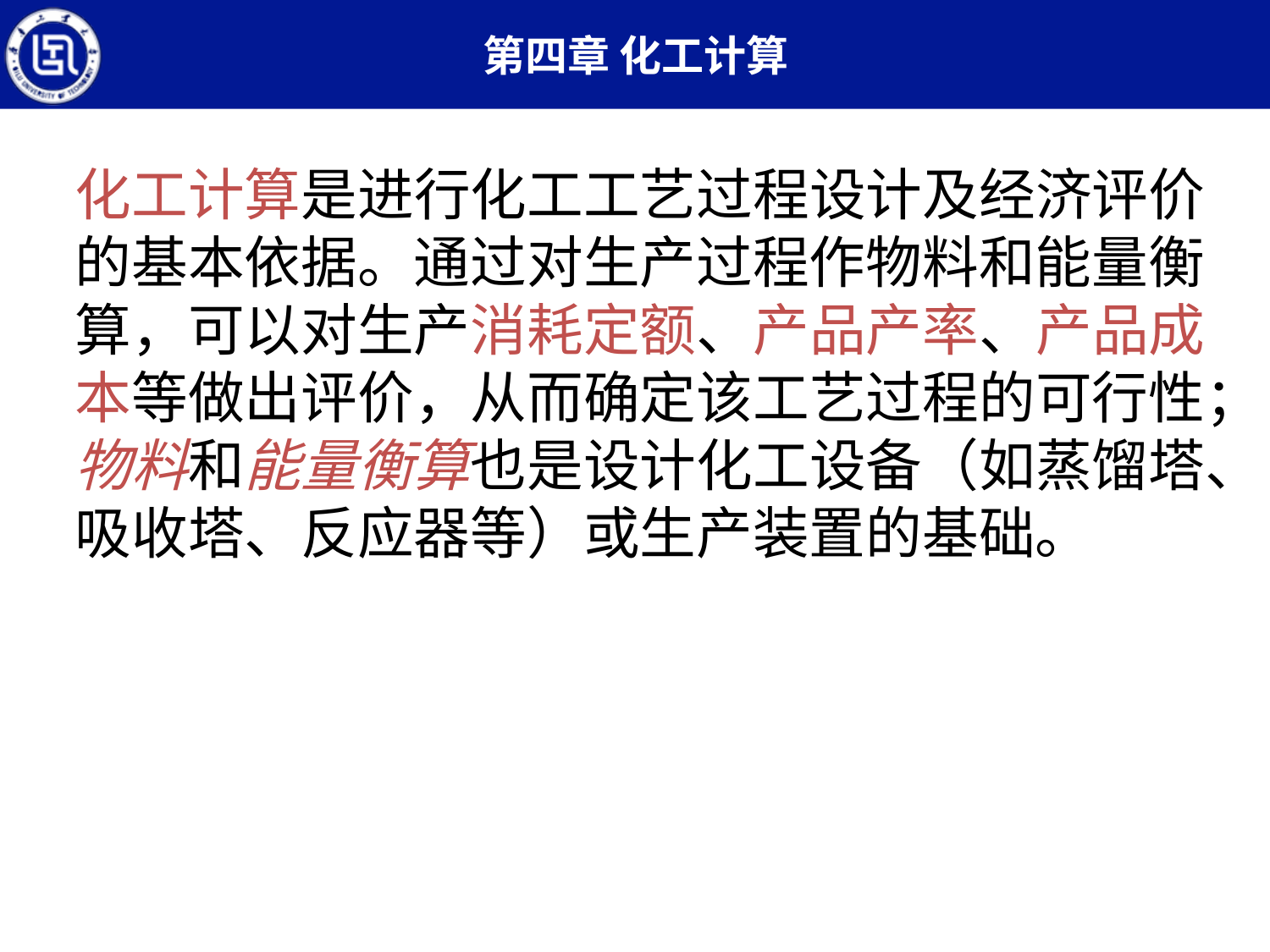

化工计算是进行化工工艺过程设计及经济评价的基本依据。通过对生产过程作物料和能量衡算，可以对生产消耗定额、产品产率、产品成本等做出评价，从而确定该工艺过程的可行性；物料和能量衡算也是设计化工设备（如蒸馏塔、吸收塔、反应器等）或生产装置的基础。